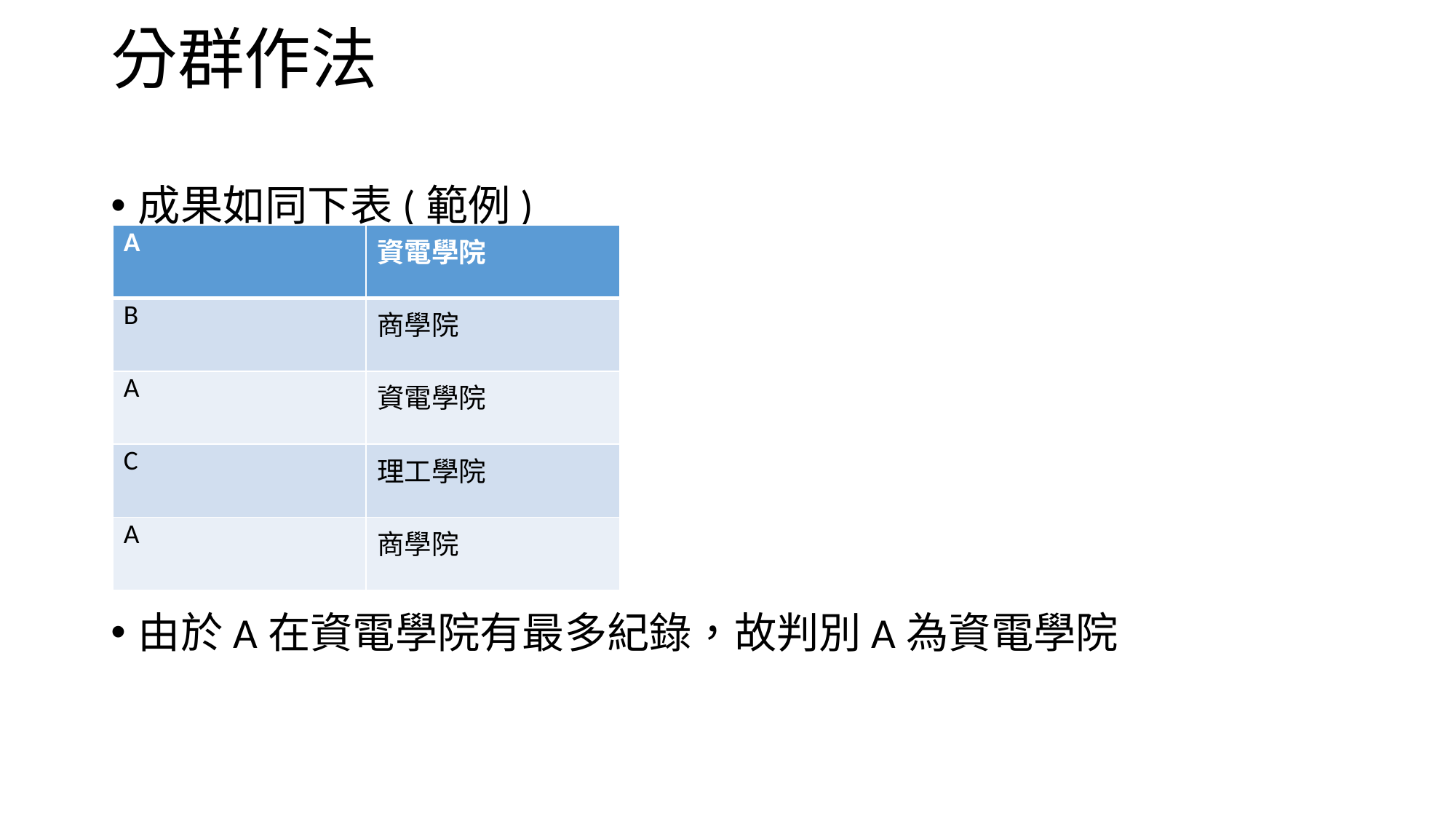

# 分群作法

成果如同下表(範例)

由於A在資電學院有最多紀錄，故判別A為資電學院

| A | 資電學院 |
| --- | --- |
| B | 商學院 |
| A | 資電學院 |
| C | 理工學院 |
| A | 商學院 |